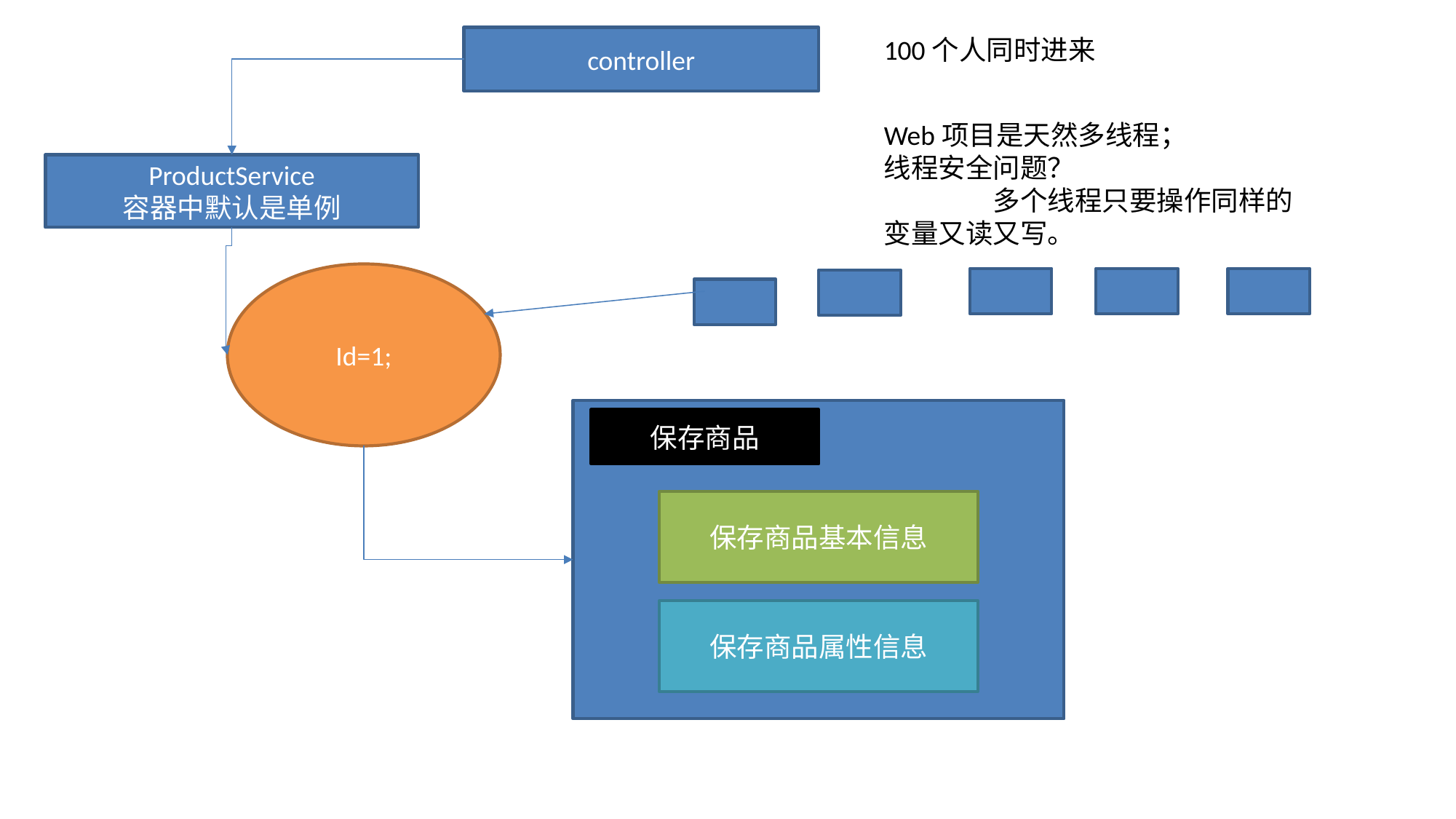

100个人同时进来
controller
Web项目是天然多线程；
线程安全问题？
	多个线程只要操作同样的变量又读又写。
ProductService
容器中默认是单例
Id=1;

保存商品
保存商品基本信息
保存商品属性信息